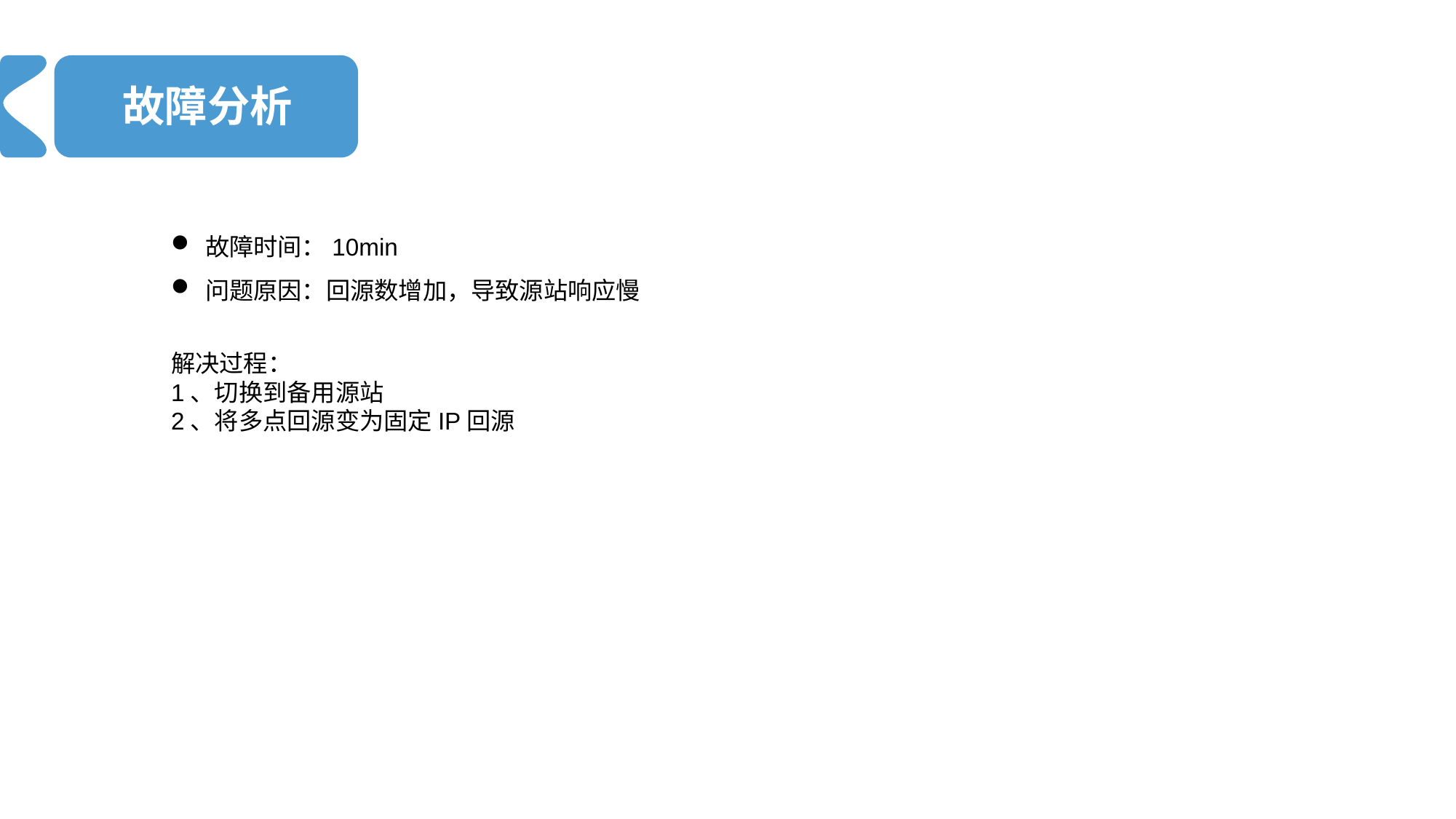

故障分析
故障时间：10min
问题原因：回源数增加，导致源站响应慢

解决过程：
1、切换到备用源站
2、将多点回源变为固定IP回源